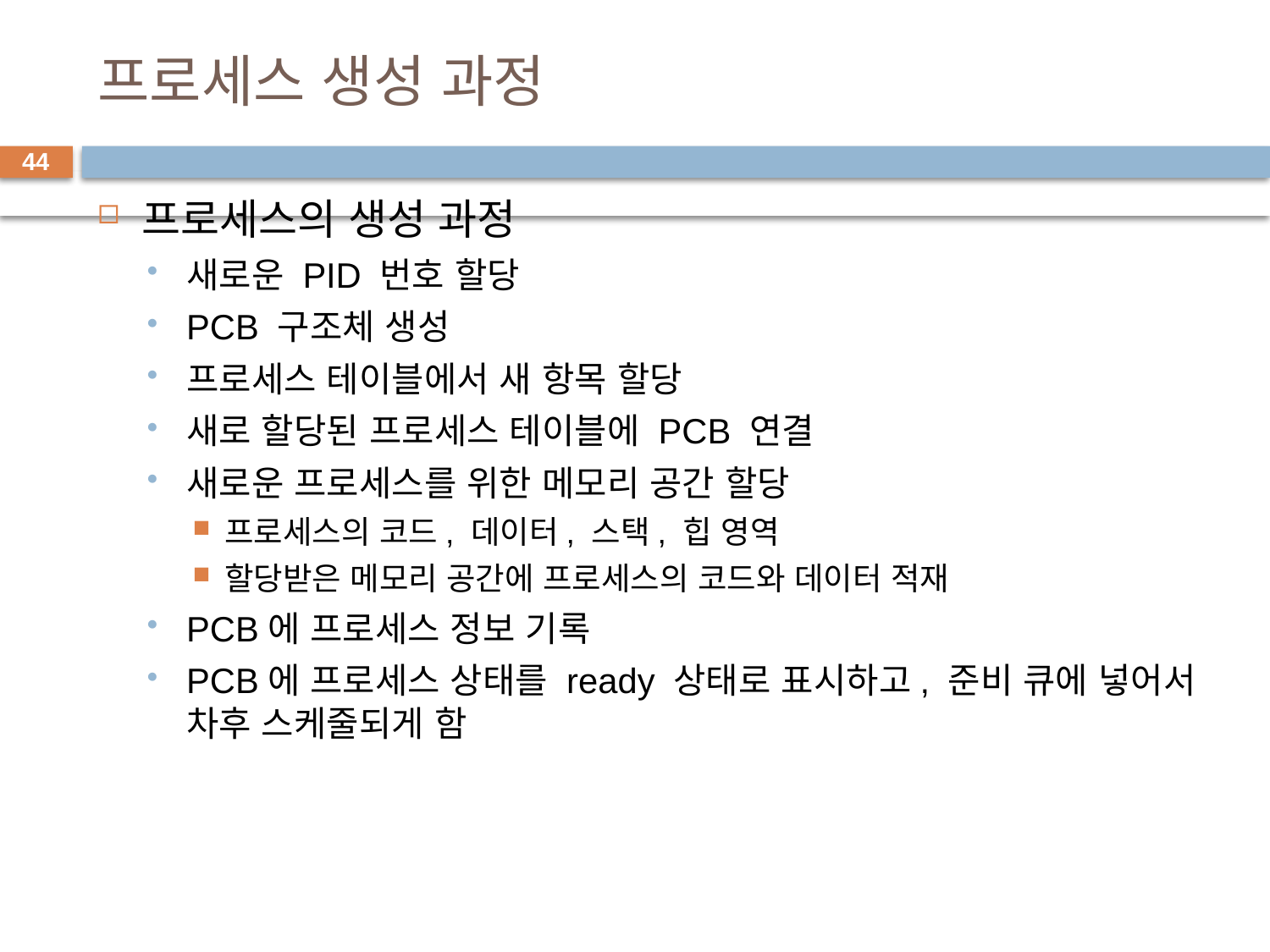

# 프로세스 생성 과정
44
프로세스의 생성 과정
새로운 PID 번호 할당
PCB 구조체 생성
프로세스 테이블에서 새 항목 할당
새로 할당된 프로세스 테이블에 PCB 연결
새로운 프로세스를 위한 메모리 공간 할당
프로세스의 코드, 데이터, 스택, 힙 영역
할당받은 메모리 공간에 프로세스의 코드와 데이터 적재
PCB에 프로세스 정보 기록
PCB에 프로세스 상태를 ready 상태로 표시하고, 준비 큐에 넣어서 차후 스케줄되게 함